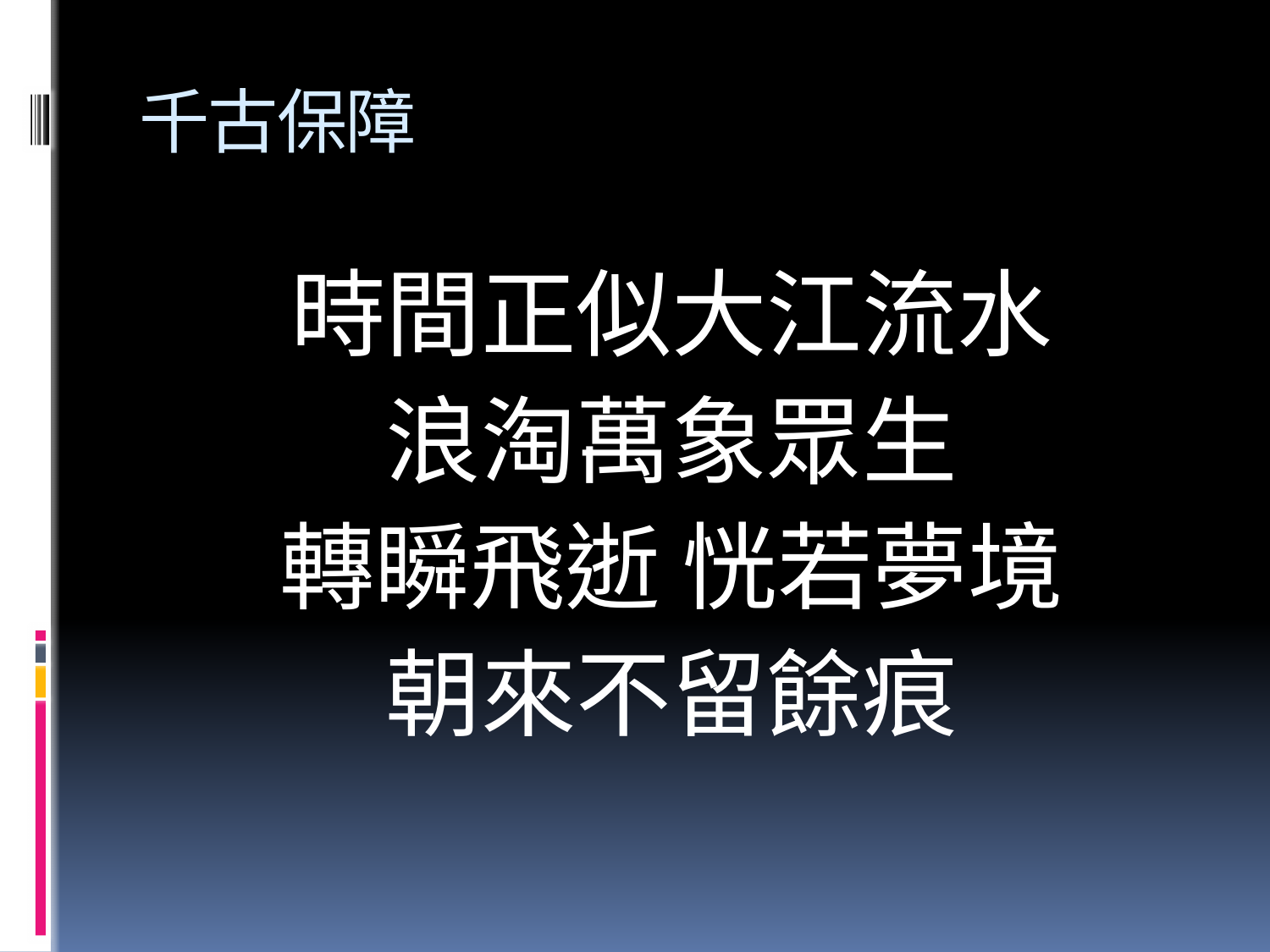

# 千古保障
時間正似大江流水
浪淘萬象眾生
轉瞬飛逝 恍若夢境
朝來不留餘痕